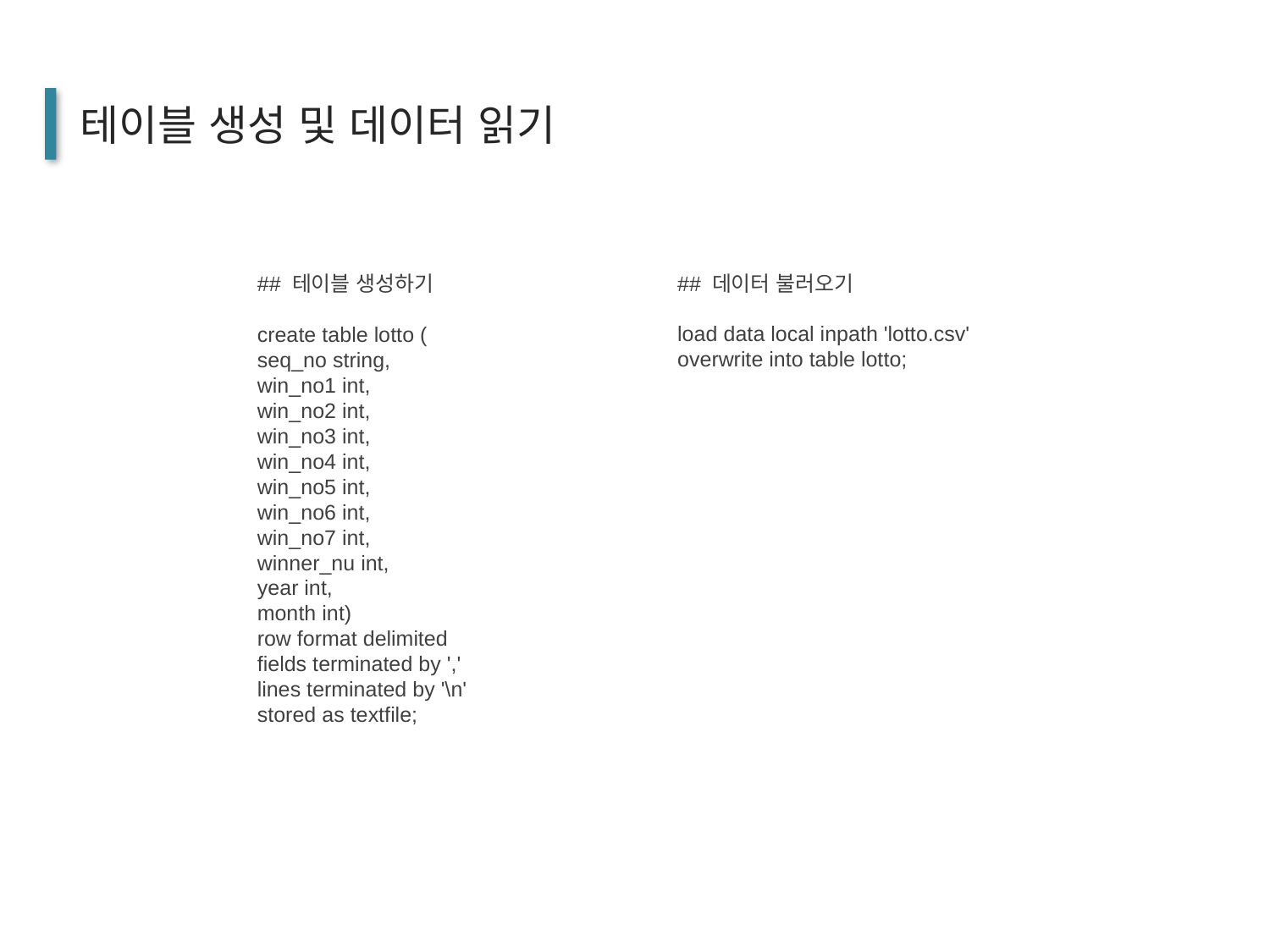

테이블 생성 및 데이터 읽기

## 데이터 불러오기

load data local inpath 'lotto.csv'
overwrite into table lotto;
## 테이블 생성하기

create table lotto (
seq_no string,
win_no1 int,
win_no2 int,
win_no3 int,
win_no4 int,
win_no5 int,
win_no6 int,
win_no7 int,
winner_nu int,
year int,
month int)
row format delimited
fields terminated by ','
lines terminated by '\n'
stored as textfile;